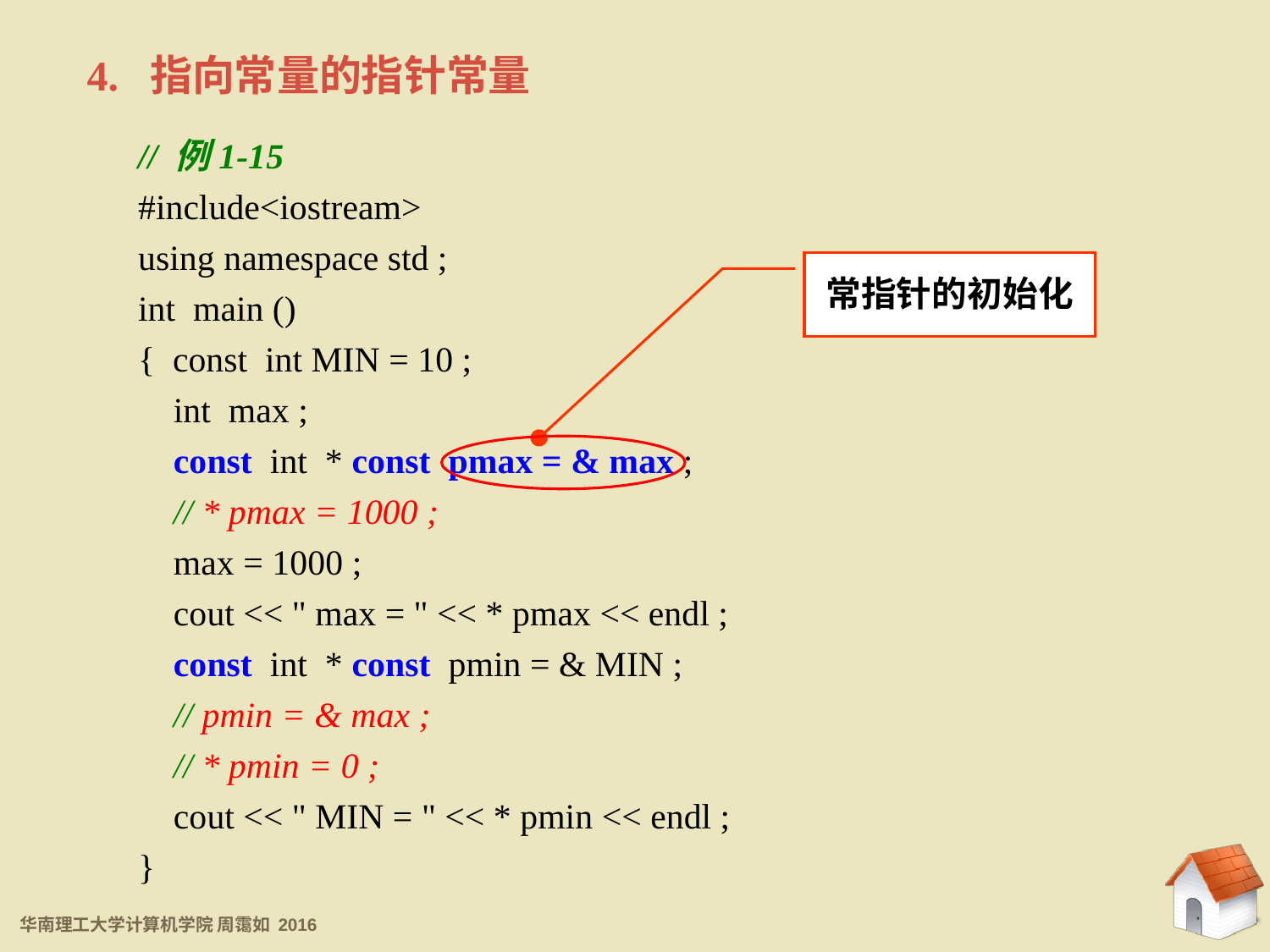

4.  指向常量的指针常量
// 例1-15
#include<iostream>
using namespace std ;
int  main ()
{  const  int MIN = 10 ;
    int  max ;
    const  int  * const  pmax = & max ;
    // * pmax = 1000 ;
    max = 1000 ;
    cout << " max = " << * pmax << endl ;
    const  int  * const  pmin = & MIN ;
    // pmin = & max ;
    // * pmin = 0 ;
    cout << " MIN = " << * pmin << endl ;
}
常指针的初始化